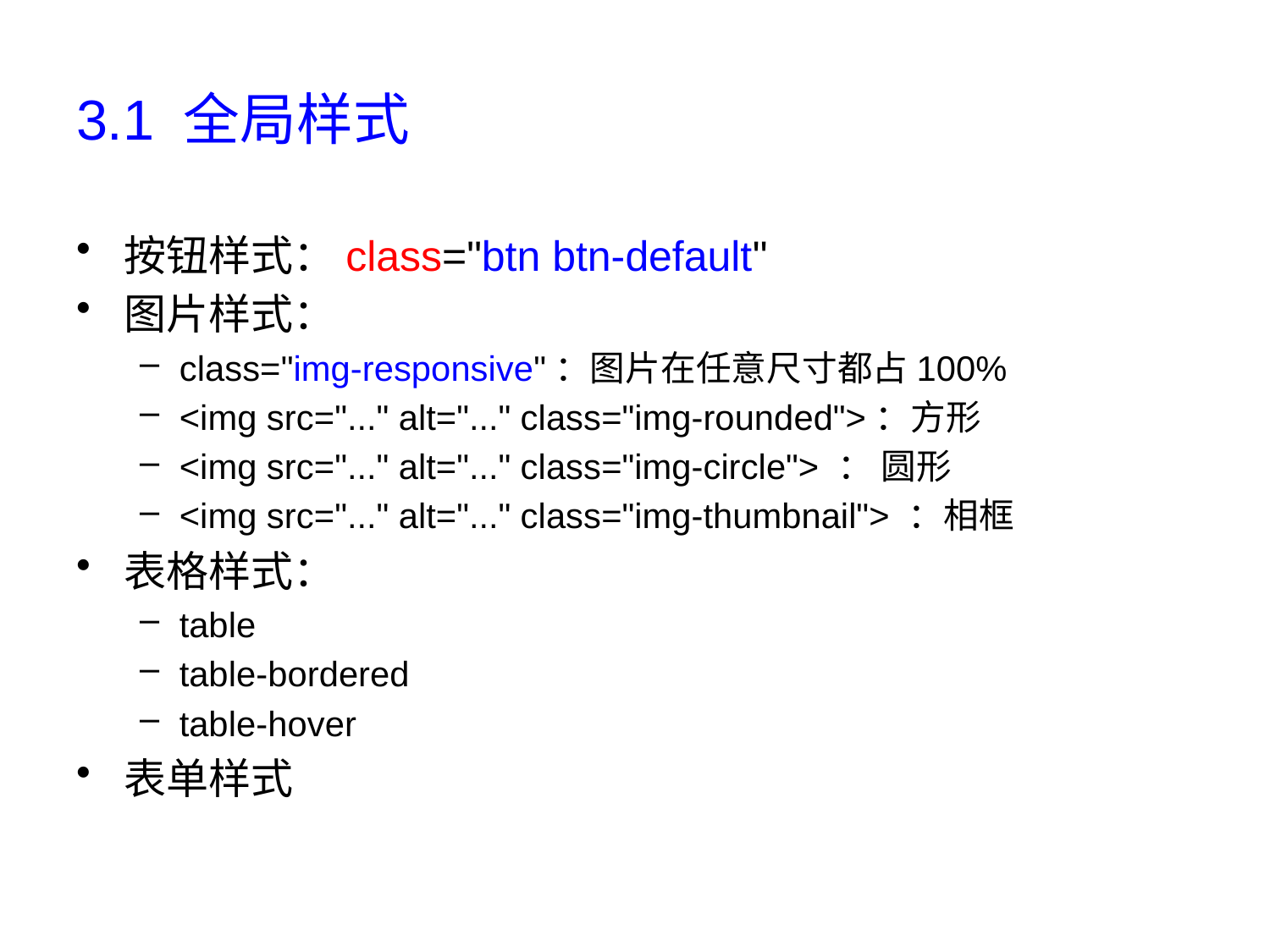

# 3.1 全局样式
按钮样式：class="btn btn-default"
图片样式：
class="img-responsive"：图片在任意尺寸都占100%
<img src="..." alt="..." class="img-rounded">：方形
<img src="..." alt="..." class="img-circle"> ： 圆形
<img src="..." alt="..." class="img-thumbnail"> ：相框
表格样式：
table
table-bordered
table-hover
表单样式